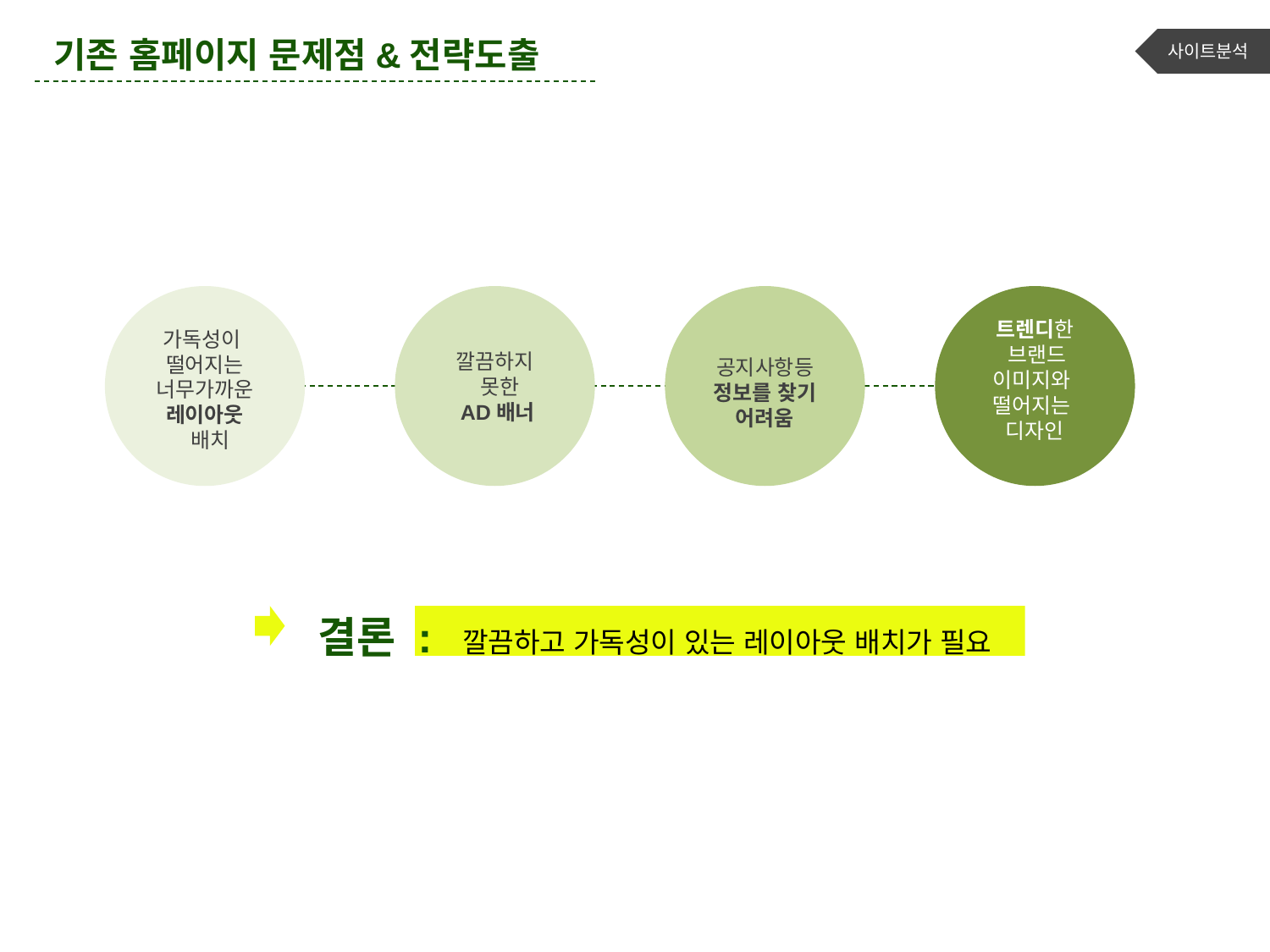

기존 홈페이지 문제점&전략도출
사이트분석

가독성이
떨어지는
너무가까운 레이아웃
 배치

깔끔하지
 못한
 AD배너

공지사항등 정보를 찾기 어려움

트렌디한
 브랜드
이미지와
떨어지는
디자인

결론 :   깔끔하고 가독성이 있는 레이아웃 배치가 필요